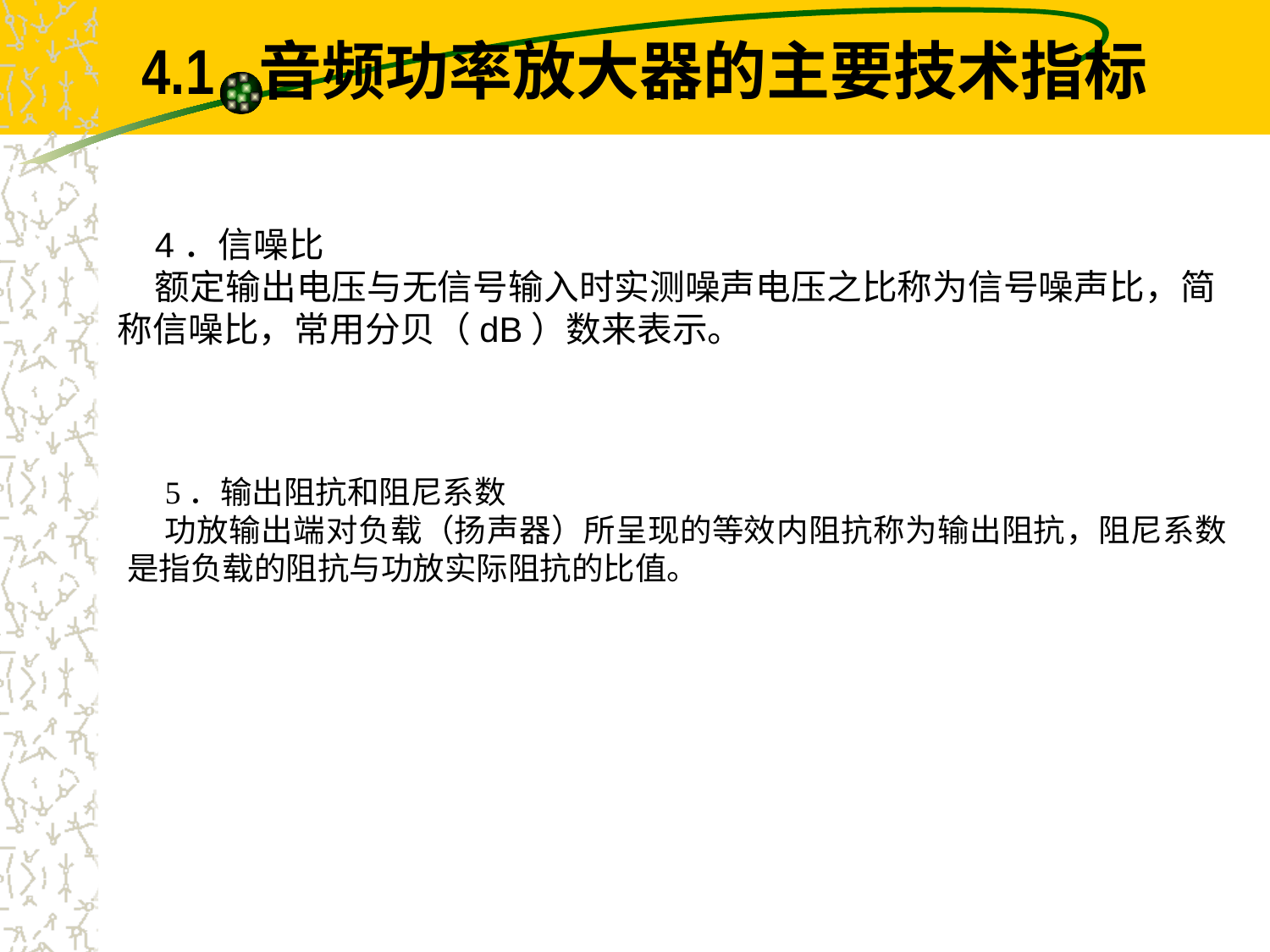

4.1  音频功率放大器的主要技术指标
4．信噪比
额定输出电压与无信号输入时实测噪声电压之比称为信号噪声比，简称信噪比，常用分贝（dB）数来表示。
5．输出阻抗和阻尼系数
功放输出端对负载（扬声器）所呈现的等效内阻抗称为输出阻抗，阻尼系数是指负载的阻抗与功放实际阻抗的比值。